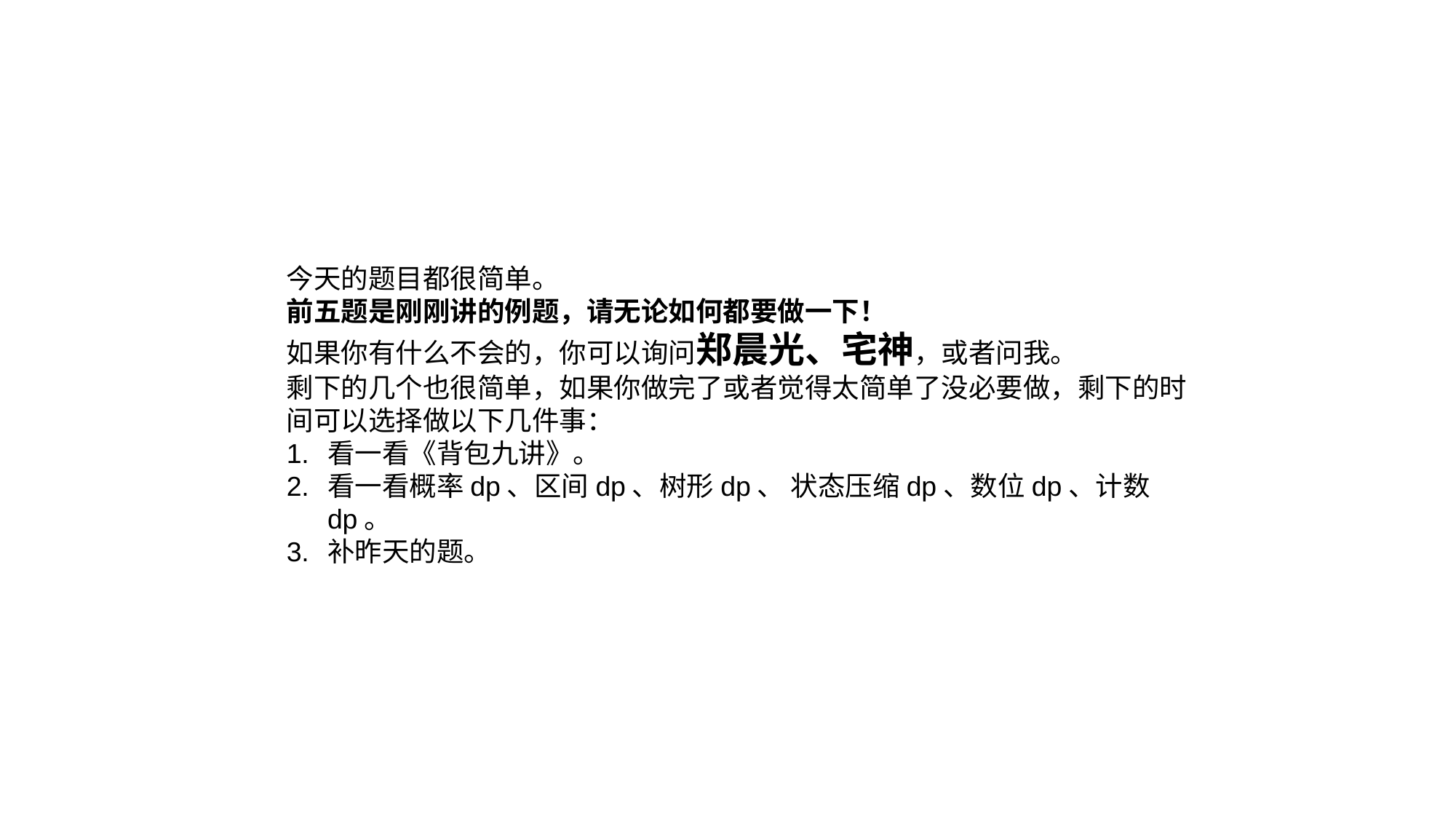

今天的题目都很简单。
前五题是刚刚讲的例题，请无论如何都要做一下！
如果你有什么不会的，你可以询问郑晨光、宅神，或者问我。
剩下的几个也很简单，如果你做完了或者觉得太简单了没必要做，剩下的时间可以选择做以下几件事：
看一看《背包九讲》。
看一看概率dp、区间dp、树形dp、 状态压缩dp、数位dp、计数dp。
补昨天的题。